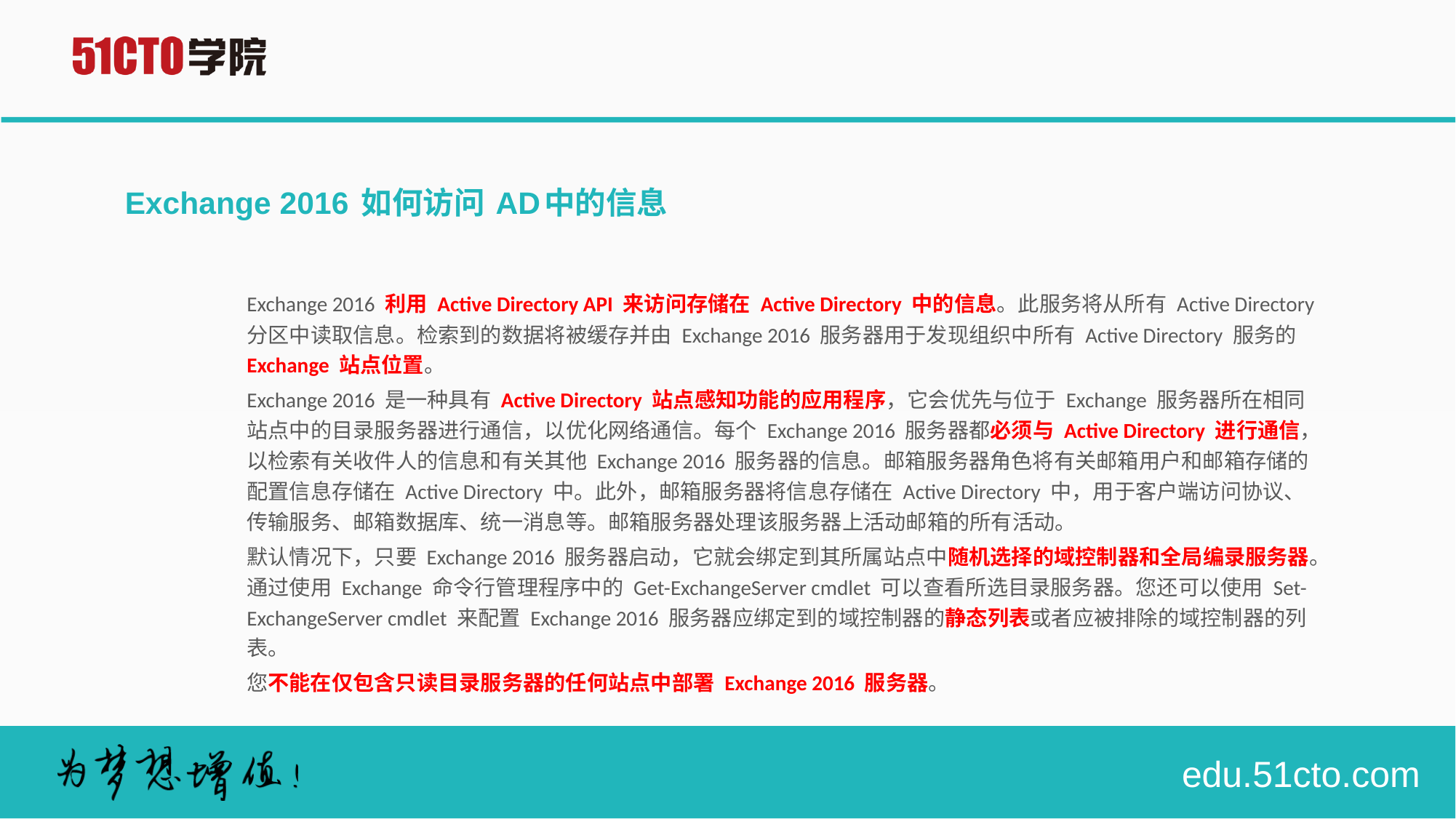

# Exchange 2016 如何访问 AD中的信息
Exchange 2016 利用 Active Directory API 来访问存储在 Active Directory 中的信息。此服务将从所有 Active Directory 分区中读取信息。检索到的数据将被缓存并由 Exchange 2016 服务器用于发现组织中所有 Active Directory 服务的 Exchange 站点位置。
Exchange 2016 是一种具有 Active Directory 站点感知功能的应用程序，它会优先与位于 Exchange 服务器所在相同站点中的目录服务器进行通信，以优化网络通信。每个 Exchange 2016 服务器都必须与 Active Directory 进行通信，以检索有关收件人的信息和有关其他 Exchange 2016 服务器的信息。邮箱服务器角色将有关邮箱用户和邮箱存储的配置信息存储在 Active Directory 中。此外，邮箱服务器将信息存储在 Active Directory 中，用于客户端访问协议、传输服务、邮箱数据库、统一消息等。邮箱服务器处理该服务器上活动邮箱的所有活动。
默认情况下，只要 Exchange 2016 服务器启动，它就会绑定到其所属站点中随机选择的域控制器和全局编录服务器。通过使用 Exchange 命令行管理程序中的 Get-ExchangeServer cmdlet 可以查看所选目录服务器。您还可以使用 Set-ExchangeServer cmdlet 来配置 Exchange 2016 服务器应绑定到的域控制器的静态列表或者应被排除的域控制器的列表。
您不能在仅包含只读目录服务器的任何站点中部署 Exchange 2016 服务器。